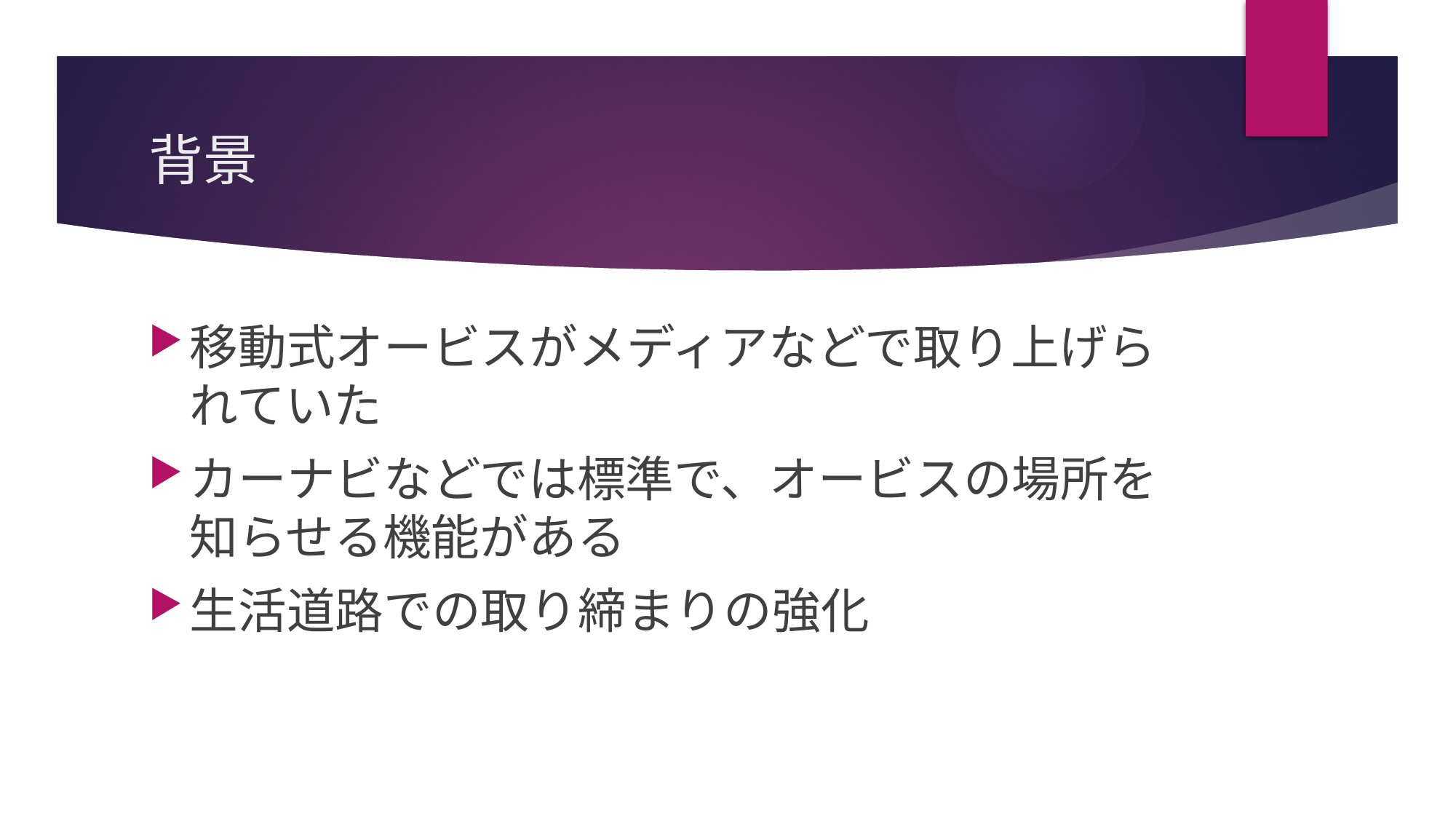

# 背景
移動式オービスがメディアなどで取り上げられていた
カーナビなどでは標準で、オービスの場所を知らせる機能がある
生活道路での取り締まりの強化